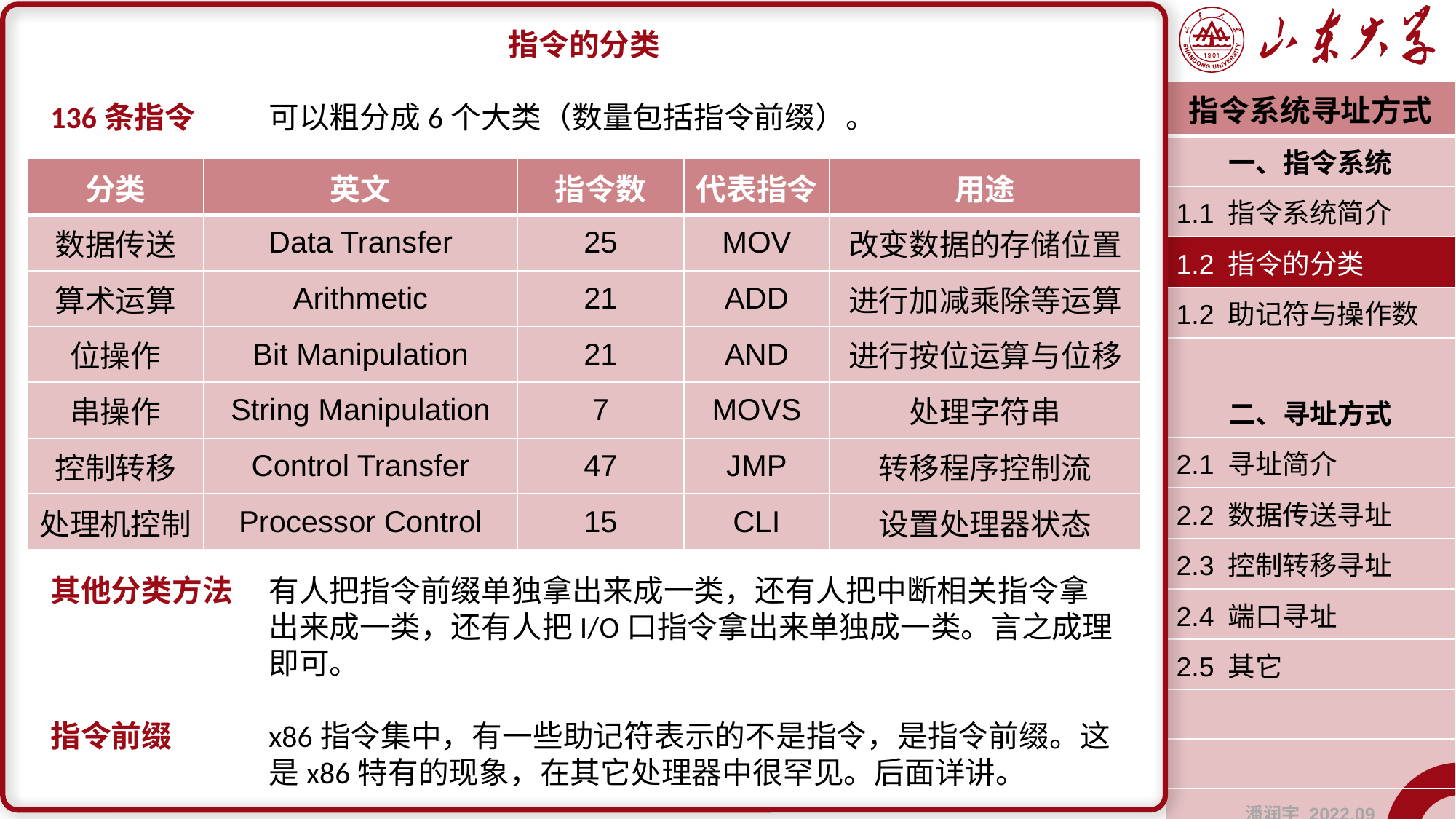

指令的分类

136条指令	可以粗分成6个大类（数量包括指令前缀）。

其他分类方法	有人把指令前缀单独拿出来成一类，还有人把中断相关指令拿		出来成一类，还有人把I/O口指令拿出来单独成一类。言之成理		即可。

指令前缀	x86指令集中，有一些助记符表示的不是指令，是指令前缀。这		是x86特有的现象，在其它处理器中很罕见。后面详讲。
| 指令系统寻址方式 |
| --- |
| 一、指令系统 |
| 1.1 指令系统简介 |
| 1.2 指令的分类 |
| 1.2 助记符与操作数 |
|  |
| 二、寻址方式 |
| 2.1 寻址简介 |
| 2.2 数据传送寻址 |
| 2.3 控制转移寻址 |
| 2.4 端口寻址 |
| 2.5 其它 |
|  |
|  |
| 潘润宇 2022.09 |
| 分类 | 英文 | 指令数 | 代表指令 | 用途 |
| --- | --- | --- | --- | --- |
| 数据传送 | Data Transfer | 25 | MOV | 改变数据的存储位置 |
| 算术运算 | Arithmetic | 21 | ADD | 进行加减乘除等运算 |
| 位操作 | Bit Manipulation | 21 | AND | 进行按位运算与位移 |
| 串操作 | String Manipulation | 7 | MOVS | 处理字符串 |
| 控制转移 | Control Transfer | 47 | JMP | 转移程序控制流 |
| 处理机控制 | Processor Control | 15 | CLI | 设置处理器状态 |